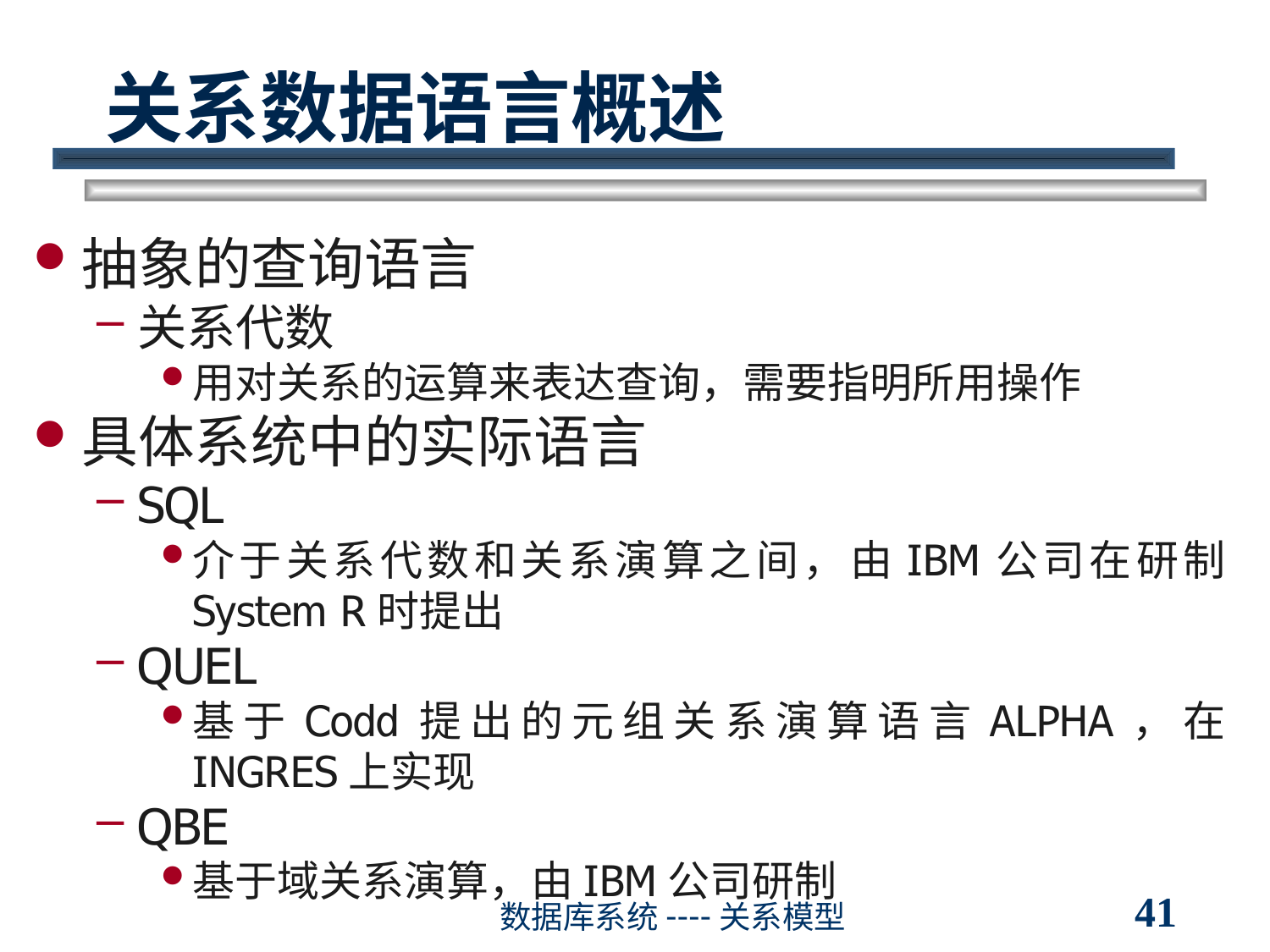

# 关系数据语言概述
抽象的查询语言
关系代数
用对关系的运算来表达查询，需要指明所用操作
具体系统中的实际语言
SQL
介于关系代数和关系演算之间，由IBM公司在研制System R时提出
QUEL
基于Codd提出的元组关系演算语言ALPHA，在INGRES上实现
QBE
基于域关系演算，由IBM公司研制

41
数据库系统----关系模型